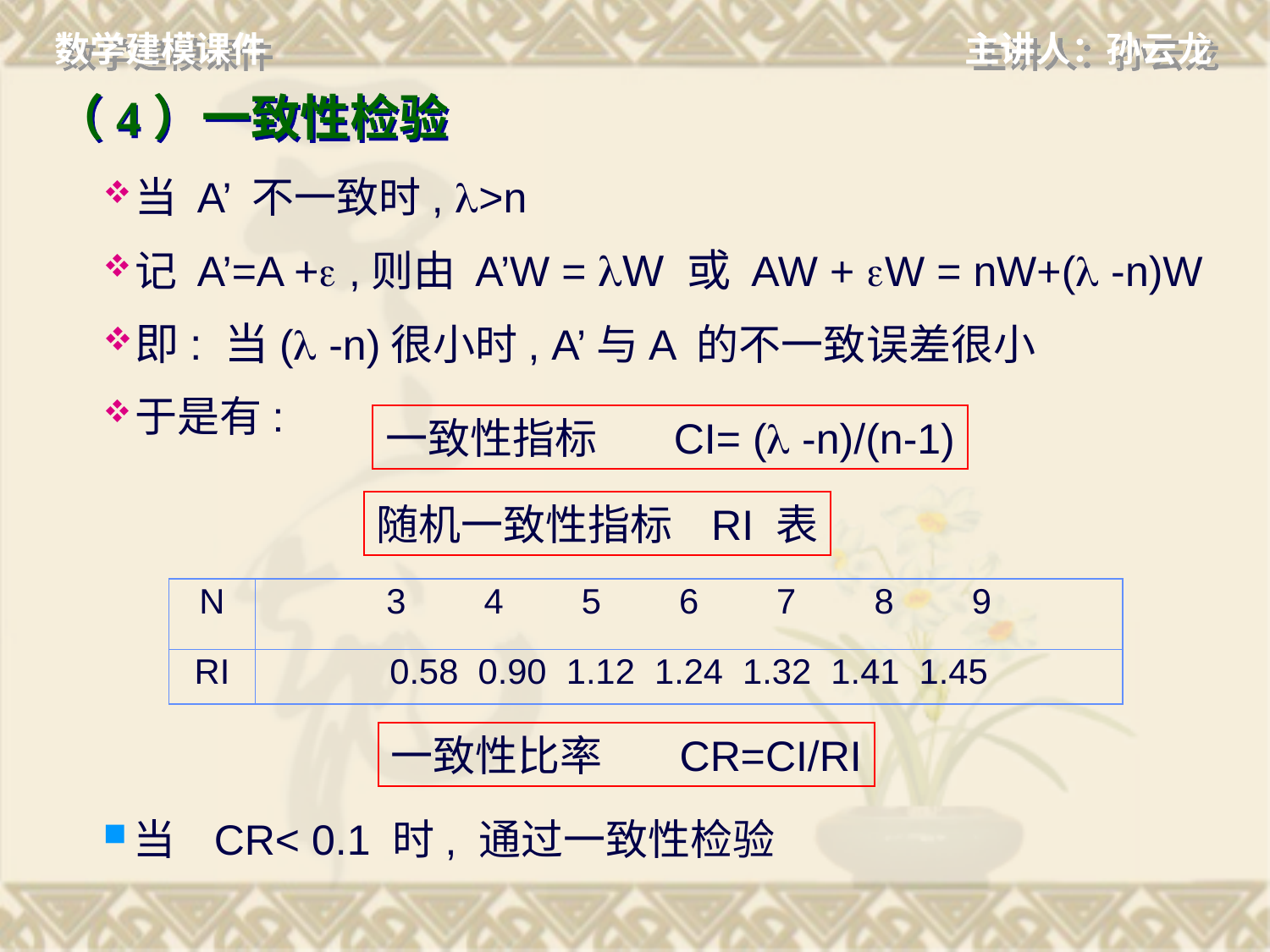

# （4）一致性检验
当 A’ 不一致时, λ>n
记 A’=A +ε ,则由 A’W = λW 或 AW + εW = nW+(λ -n)W
即: 当(λ -n)很小时, A’与A 的不一致误差很小
于是有:
一致性指标       CI= (λ -n)/(n-1)
随机一致性指标   RI 表
| N | 3 4 5 6 7 8 9 |
| --- | --- |
| RI | 0.58 0.90 1.12 1.24 1.32 1.41 1.45 |
一致性比率       CR=CI/RI
当   CR< 0.1 时, 通过一致性检验